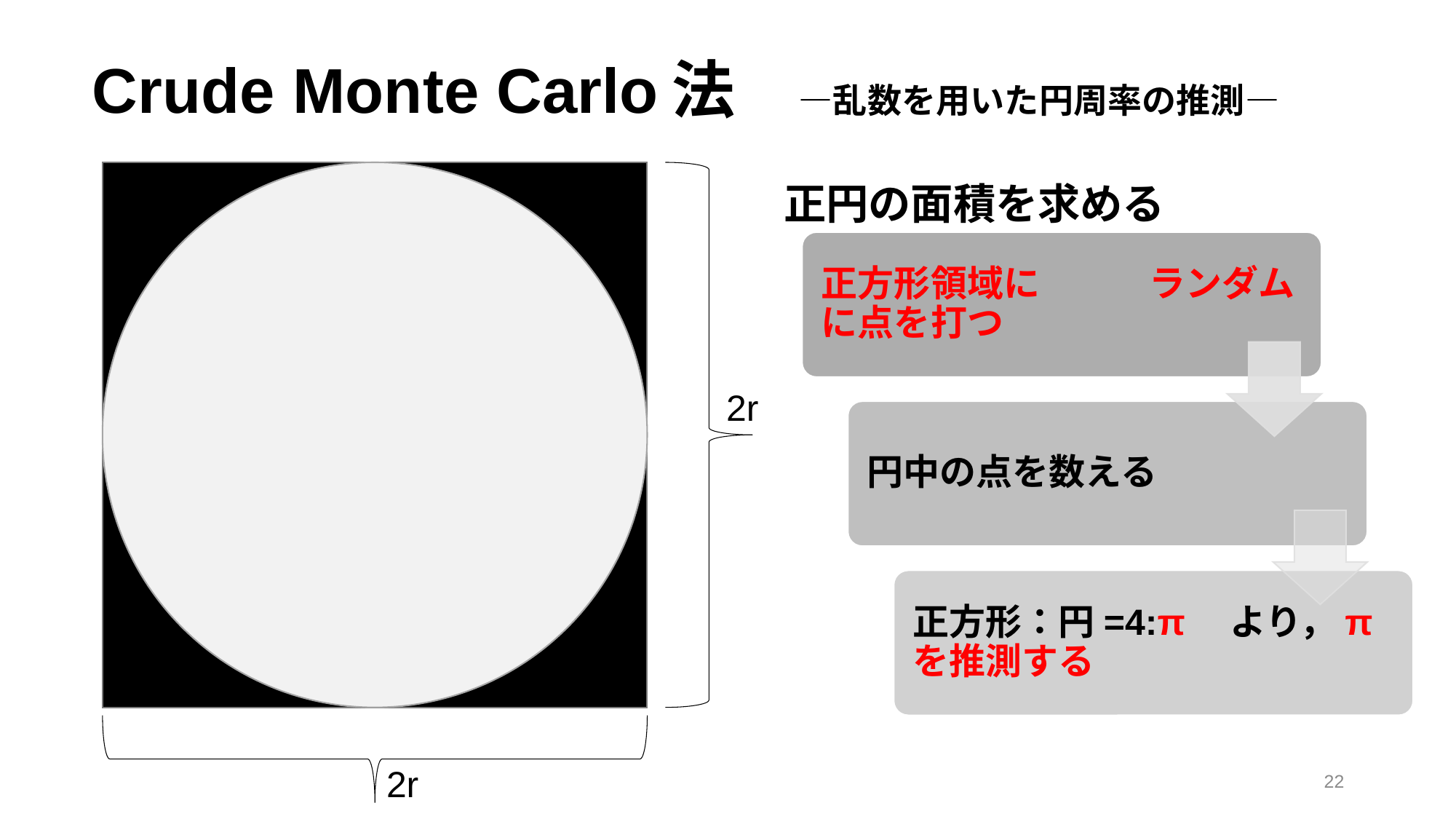

Crude Monte Carlo法　―乱数を用いた円周率の推測―

正円の面積を求める
正方形領域に　　　ランダムに点を打つ
円中の点を数える
正方形：円=4:π　より，πを推測する

2r

2r
22